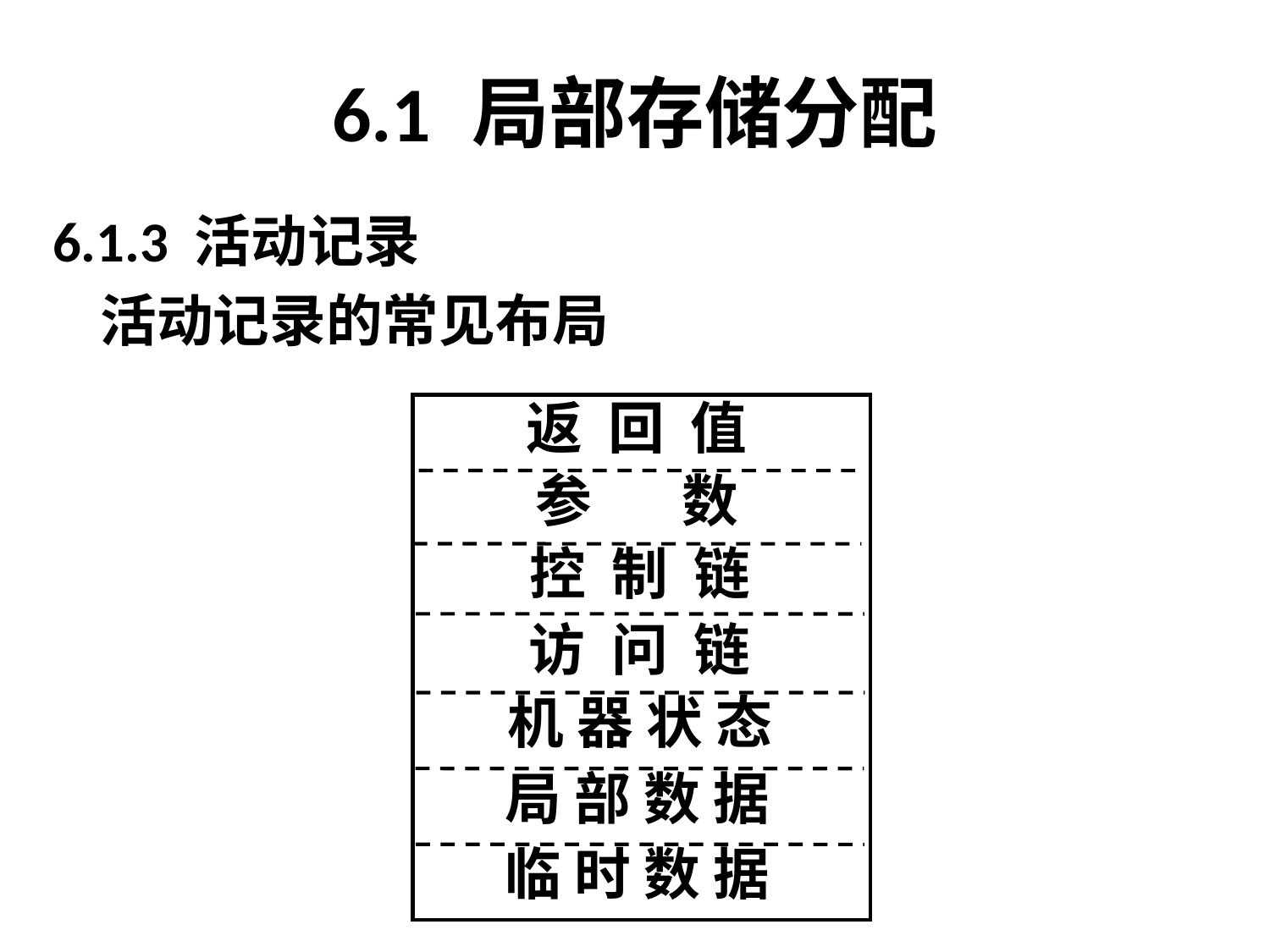

# 6.1 局部存储分配
6.1.3 活动记录
	活动记录的常见布局
返  回  值

参       数

控  制  链

访  问  链

机 器 状 态

局 部 数 据

临 时 数 据